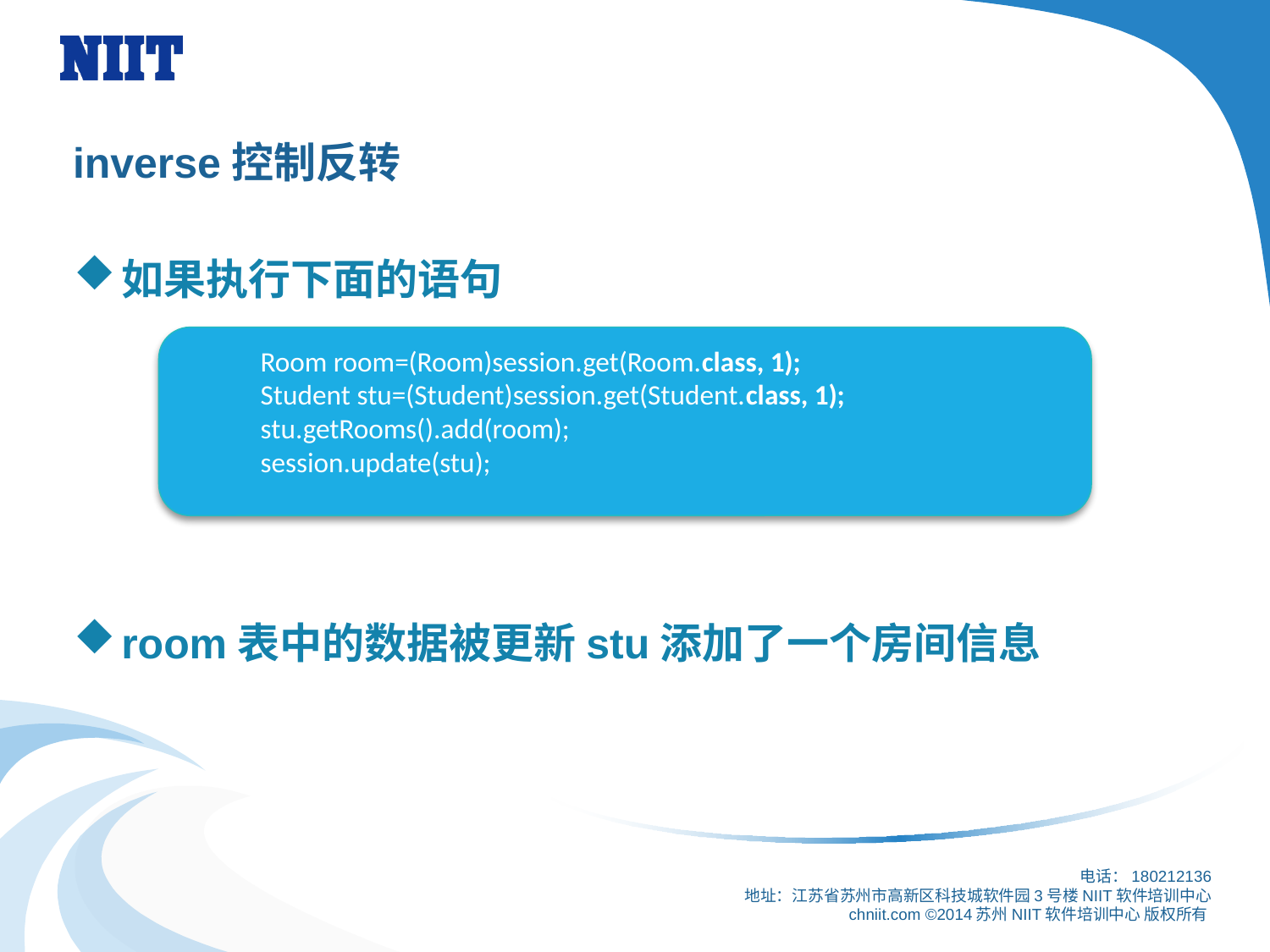

# inverse控制反转
如果执行下面的语句

room表中的数据被更新stu添加了一个房间信息

Room room=(Room)session.get(Room.class, 1);
Student stu=(Student)session.get(Student.class, 1);
stu.getRooms().add(room);
session.update(stu);